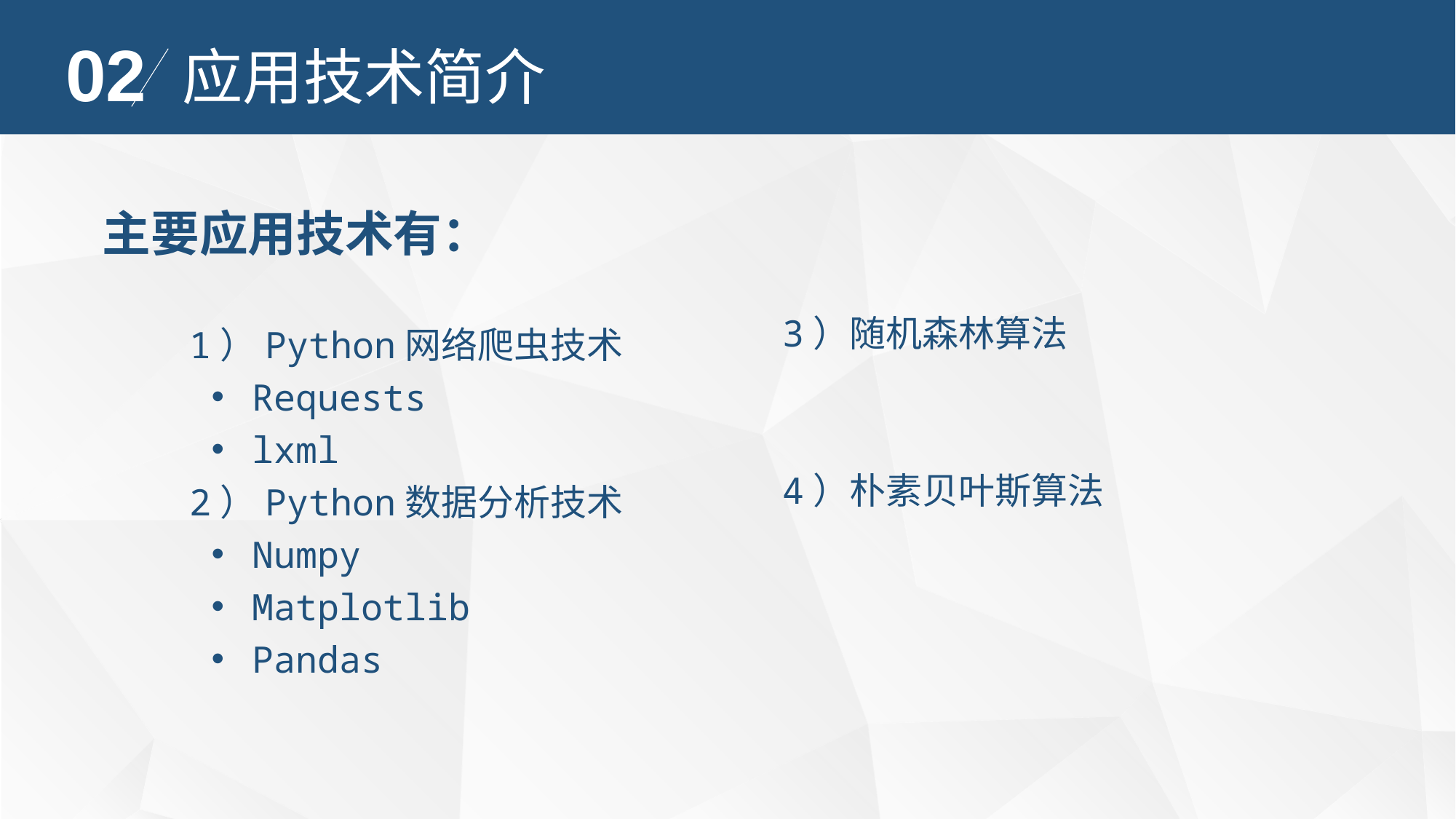

02
应用技术简介
主要应用技术有：

    1）Python网络爬虫技术
Requests
lxml
    2）Python数据分析技术
Numpy
Matplotlib
Pandas

    3）随机森林算法

    4）朴素贝叶斯算法